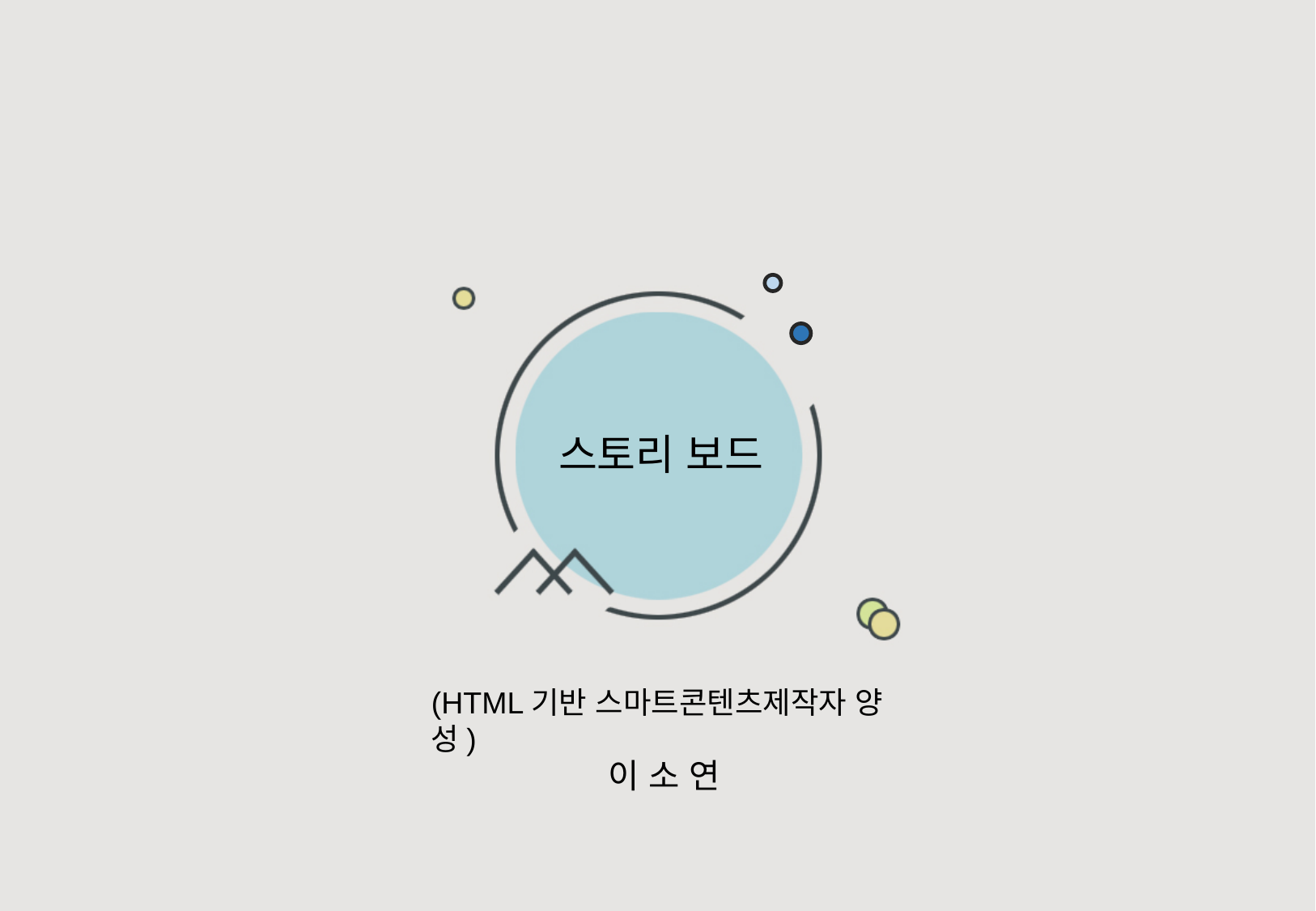

스토리 보드
(HTML기반 스마트콘텐츠제작자 양성)
이 소 연